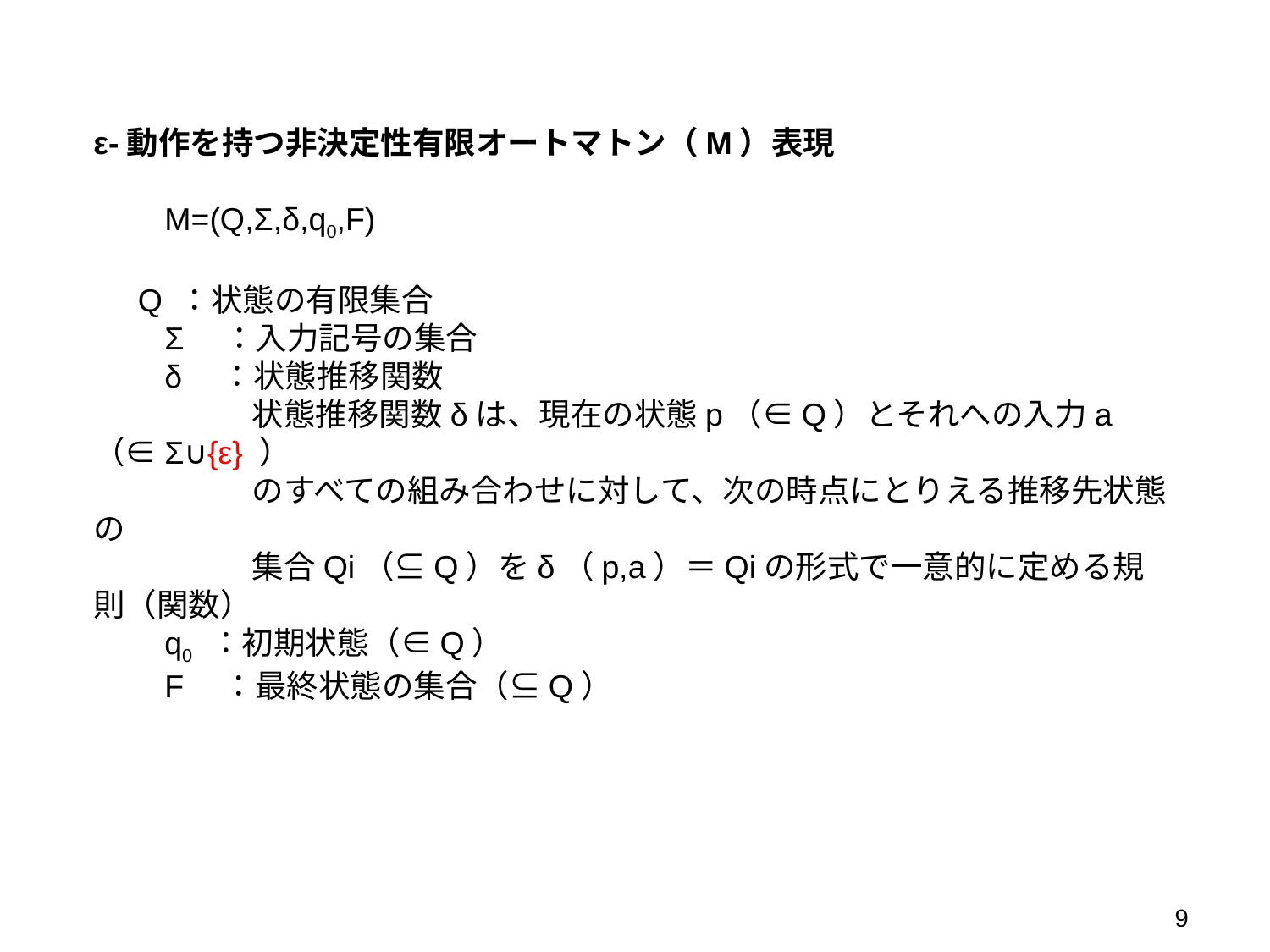

ε-動作を持つ非決定性有限オートマトン（M）表現

　　M=(Q,Σ,δ,q0,F)

     Q ：状態の有限集合
　　Σ　：入力記号の集合
　　δ　：状態推移関数
　　　　　状態推移関数δは、現在の状態p（∈Q）とそれへの入力a（∈Σ∪{ε} ）
　　　　　のすべての組み合わせに対して、次の時点にとりえる推移先状態の
　　　　　集合Qi（⊆Q）をδ（p,a）＝Qiの形式で一意的に定める規則（関数）
　　q0  ：初期状態（∈Q）
　　F　：最終状態の集合（⊆Q）

9